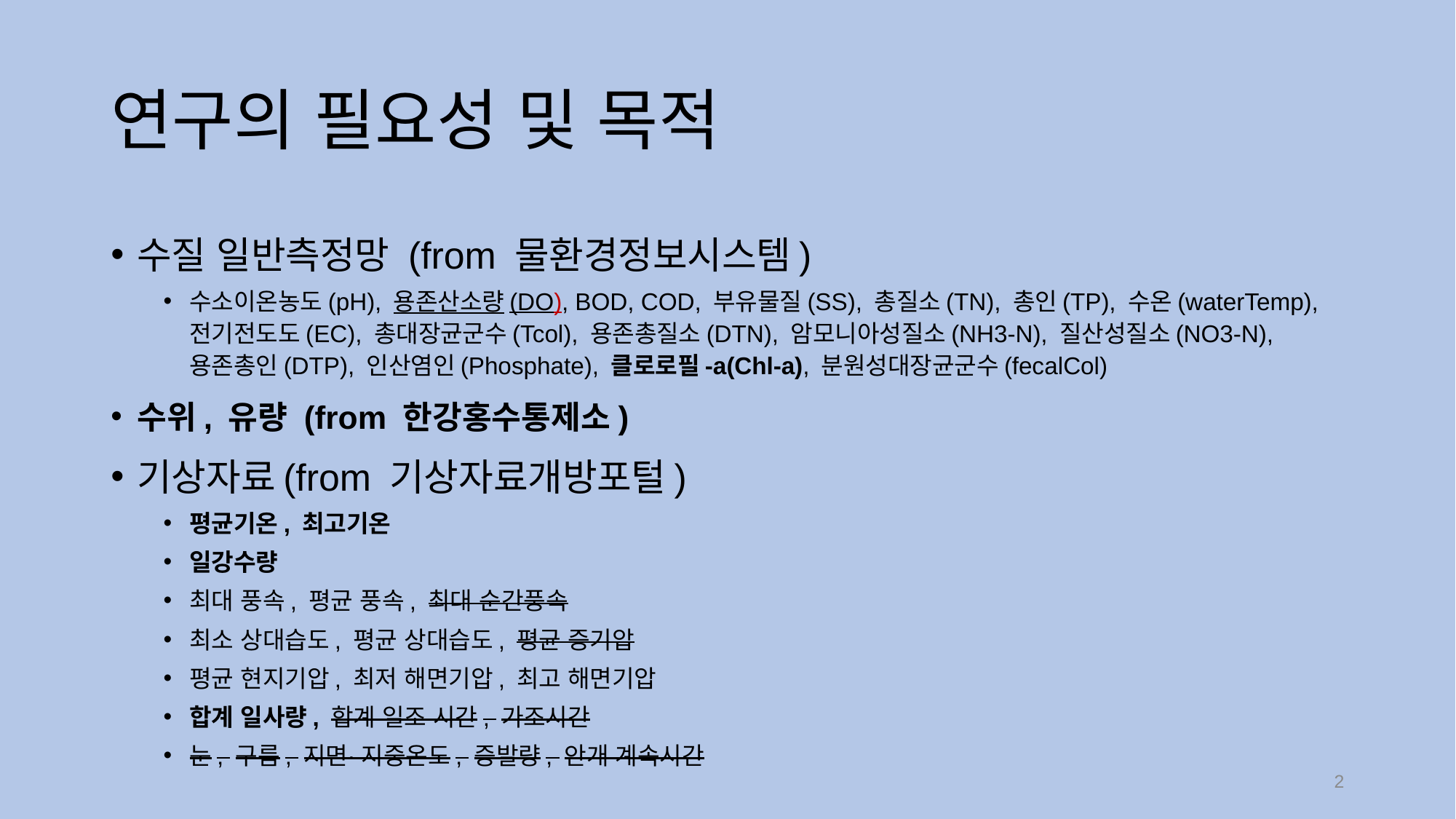

# 연구의 필요성 및 목적
수질 일반측정망 (from 물환경정보시스템)
수소이온농도(pH), 용존산소량(DO), BOD, COD, 부유물질(SS), 총질소(TN), 총인(TP), 수온(waterTemp), 전기전도도(EC), 총대장균군수(Tcol), 용존총질소(DTN), 암모니아성질소(NH3-N), 질산성질소(NO3-N), 용존총인(DTP), 인산염인(Phosphate), 클로로필-a(Chl-a), 분원성대장균군수(fecalCol)
수위, 유량 (from 한강홍수통제소)
기상자료(from 기상자료개방포털)
평균기온, 최고기온
일강수량
최대 풍속, 평균 풍속, 최대 순간풍속
최소 상대습도, 평균 상대습도, 평균 증기압
평균 현지기압, 최저 해면기압, 최고 해면기압
합계 일사량, 합계 일조 시간, 가조시간
눈, 구름, 지면∙ 지중온도, 증발량, 안개 계속시간

2